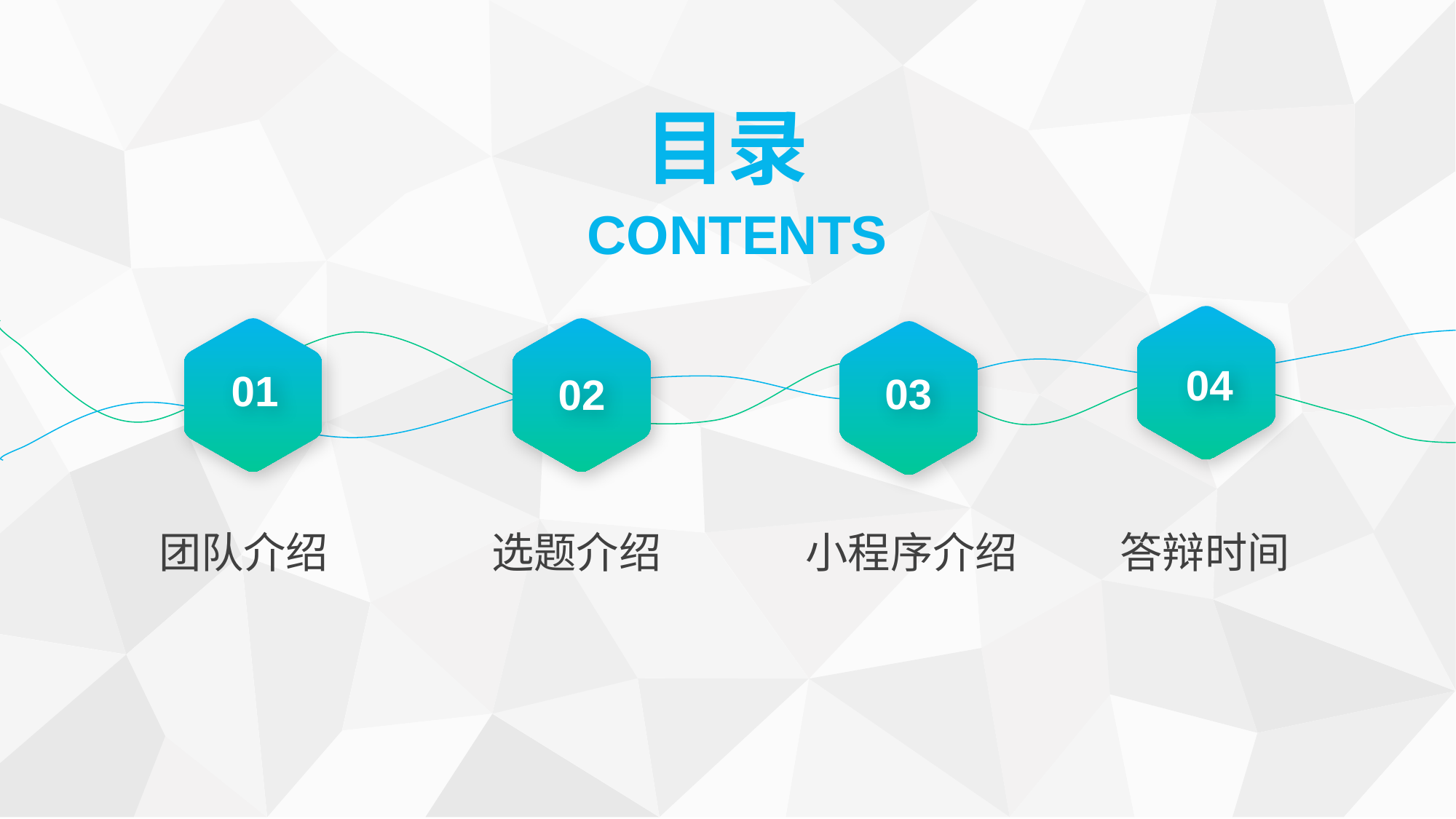

目录
CONTENTS

04

01

02

03

团队介绍
选题介绍
小程序介绍
答辩时间